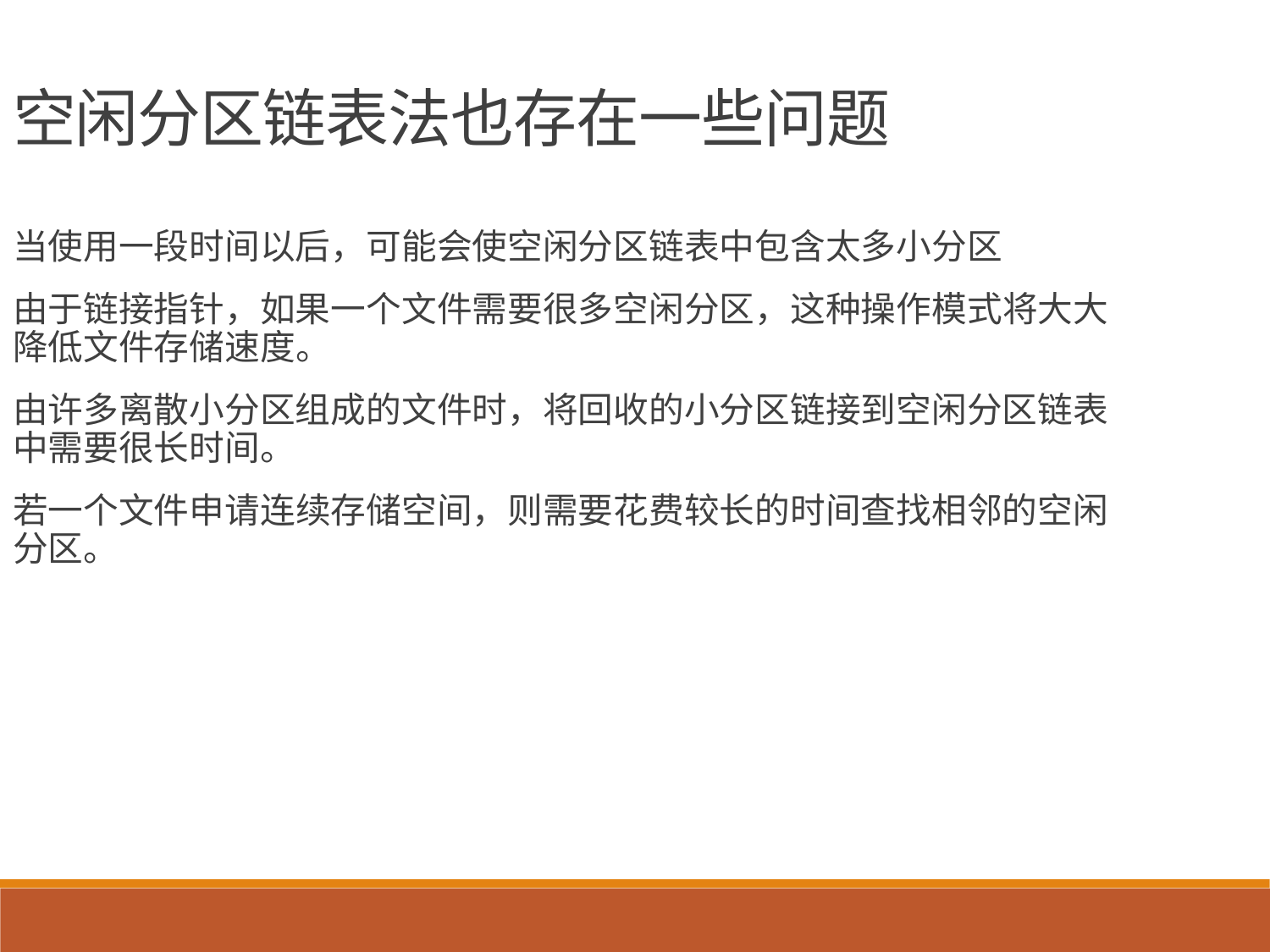

空闲分区链表法也存在一些问题
当使用一段时间以后，可能会使空闲分区链表中包含太多小分区
由于链接指针，如果一个文件需要很多空闲分区，这种操作模式将大大降低文件存储速度。
由许多离散小分区组成的文件时，将回收的小分区链接到空闲分区链表中需要很长时间。
若一个文件申请连续存储空间，则需要花费较长的时间查找相邻的空闲分区。